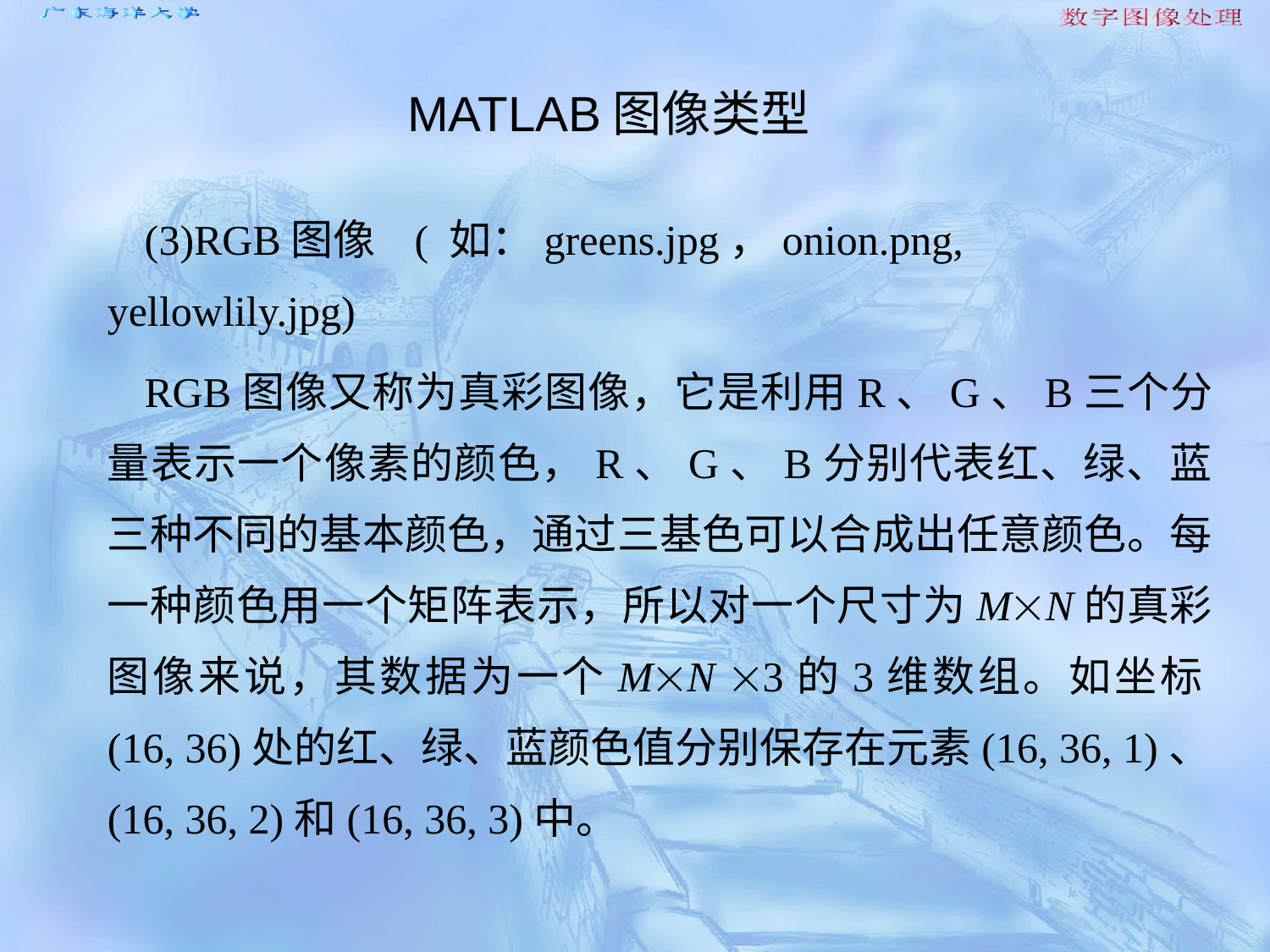

MATLAB图像类型
(3)RGB图像   ( 如：greens.jpg，onion.png,   yellowlily.jpg)
RGB图像又称为真彩图像，它是利用R、G、B三个分量表示一个像素的颜色，R、G、B分别代表红、绿、蓝三种不同的基本颜色，通过三基色可以合成出任意颜色。每一种颜色用一个矩阵表示，所以对一个尺寸为M×N的真彩图像来说，其数据为一个M×N ×3的3维数组。如坐标(16, 36)处的红、绿、蓝颜色值分别保存在元素(16, 36, 1)、(16, 36, 2)和(16, 36, 3)中。